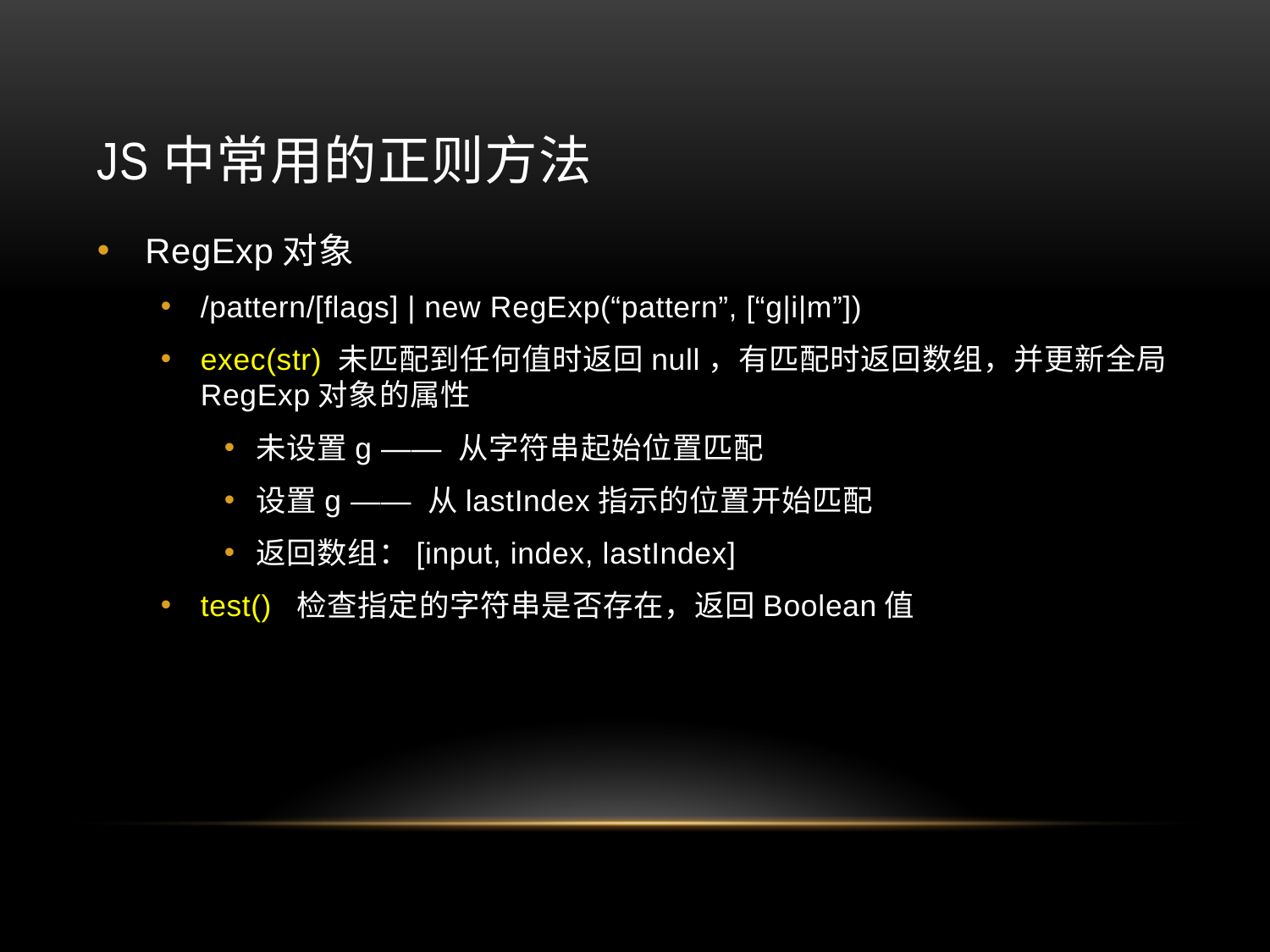

# Js中常用的正则方法
RegExp对象
/pattern/[flags] | new RegExp(“pattern”, [“g|i|m”])
exec(str) 未匹配到任何值时返回null，有匹配时返回数组，并更新全局RegExp对象的属性
未设置g —— 从字符串起始位置匹配
设置g —— 从lastIndex指示的位置开始匹配
返回数组：[input, index, lastIndex]
test()  检查指定的字符串是否存在，返回Boolean值